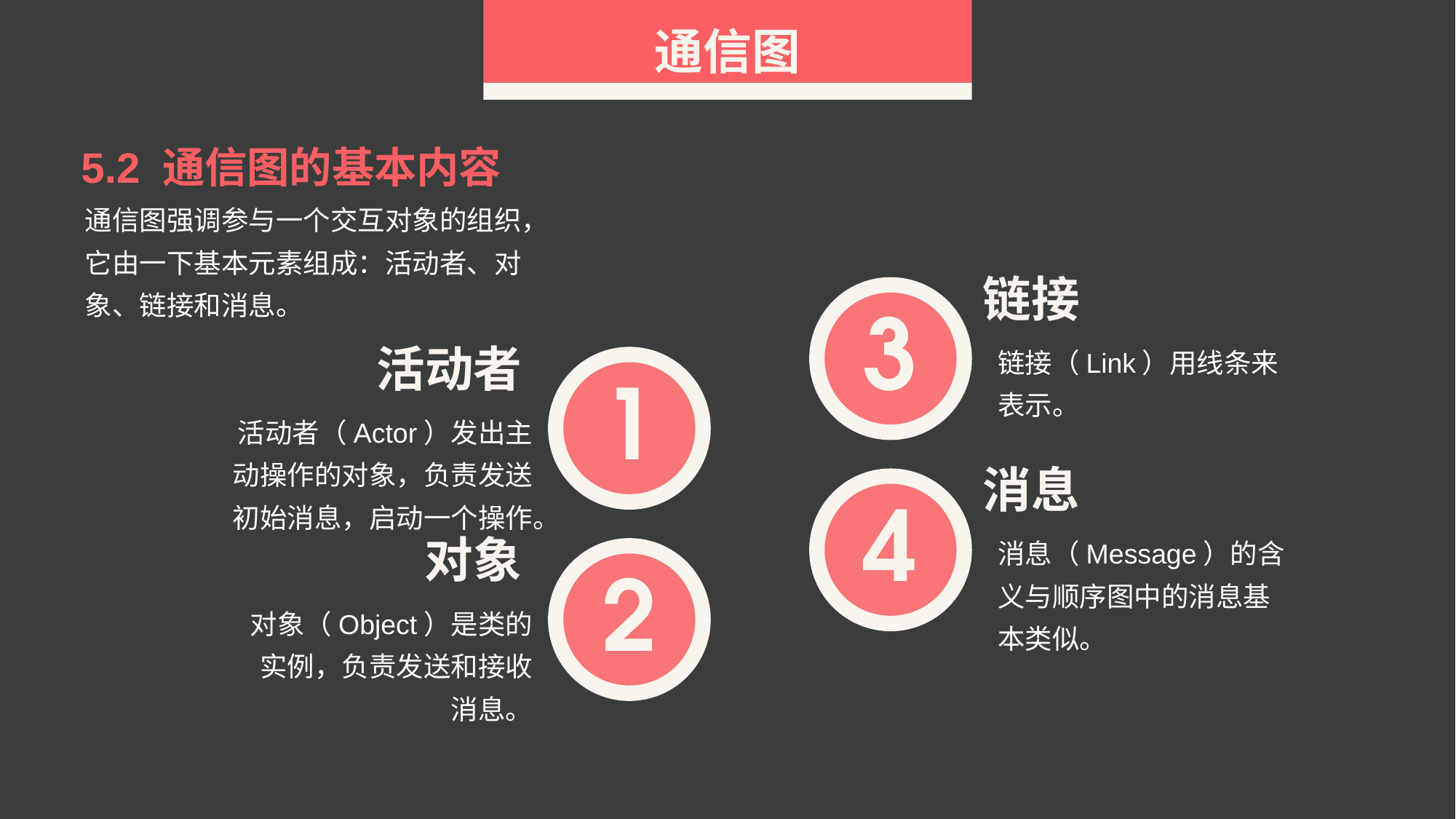

通信图
5.2 通信图的基本内容
通信图强调参与一个交互对象的组织，它由一下基本元素组成：活动者、对象、链接和消息。
链接

3
链接（Link）用线条来表示。
消息

4
消息（Message）的含义与顺序图中的消息基本类似。
活动者

1
活动者（Actor）发出主动操作的对象，负责发送初始消息，启动一个操作。
对象

2
对象（Object）是类的实例，负责发送和接收消息。